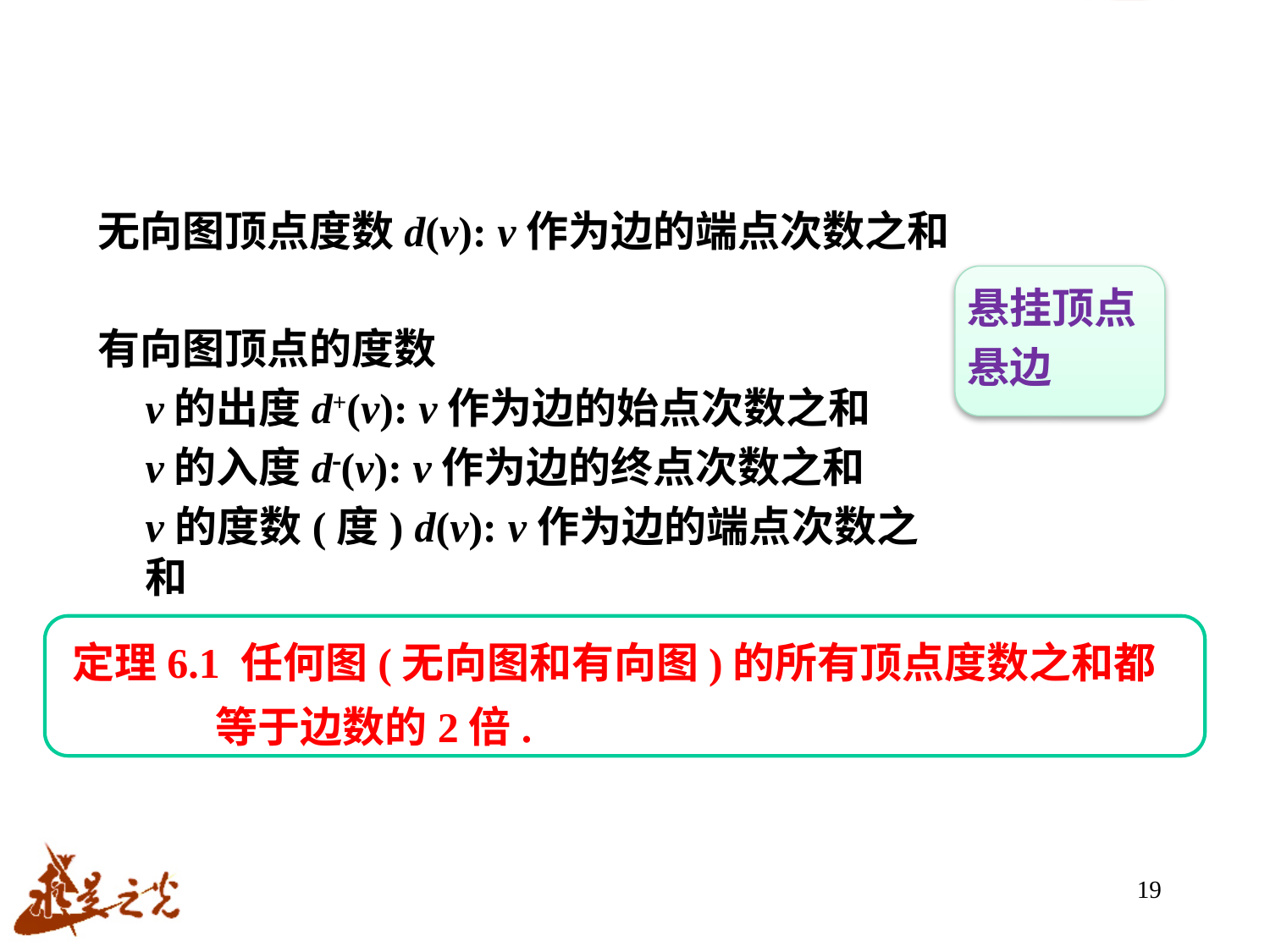

无向图顶点度数d(v): v作为边的端点次数之和

悬挂顶点
悬边

有向图顶点的度数
	v的出度d+(v): v作为边的始点次数之和
	v的入度d−(v): v作为边的终点次数之和
	v的度数(度) d(v): v作为边的端点次数之和

定理6.1 任何图(无向图和有向图)的所有顶点度数之和都
              等于边数的2倍.

19